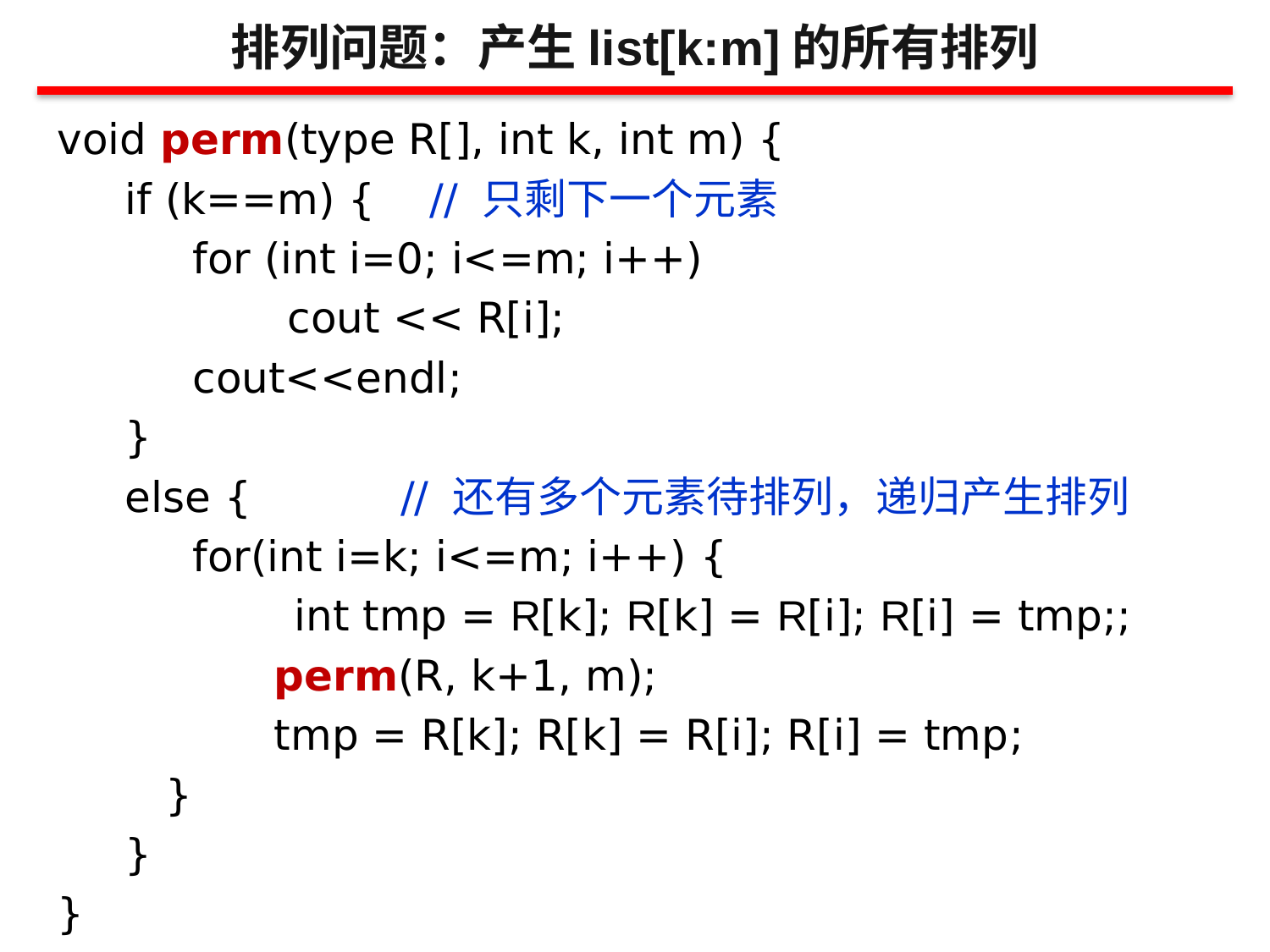

排列问题：产生list[k:m]的所有排列
void perm(type R[], int k, int m) {
     if (k==m) {    // 只剩下一个元素
          for (int i=0; i<=m; i++)
                 cout << R[i];
          cout<<endl;
     }
     else {           // 还有多个元素待排列，递归产生排列
          for(int i=k; i<=m; i++) {
                    int tmp = R[k]; R[k] = R[i]; R[i] = tmp;;
                perm(R, k+1, m);
                tmp = R[k]; R[k] = R[i]; R[i] = tmp;
        }
     }
}